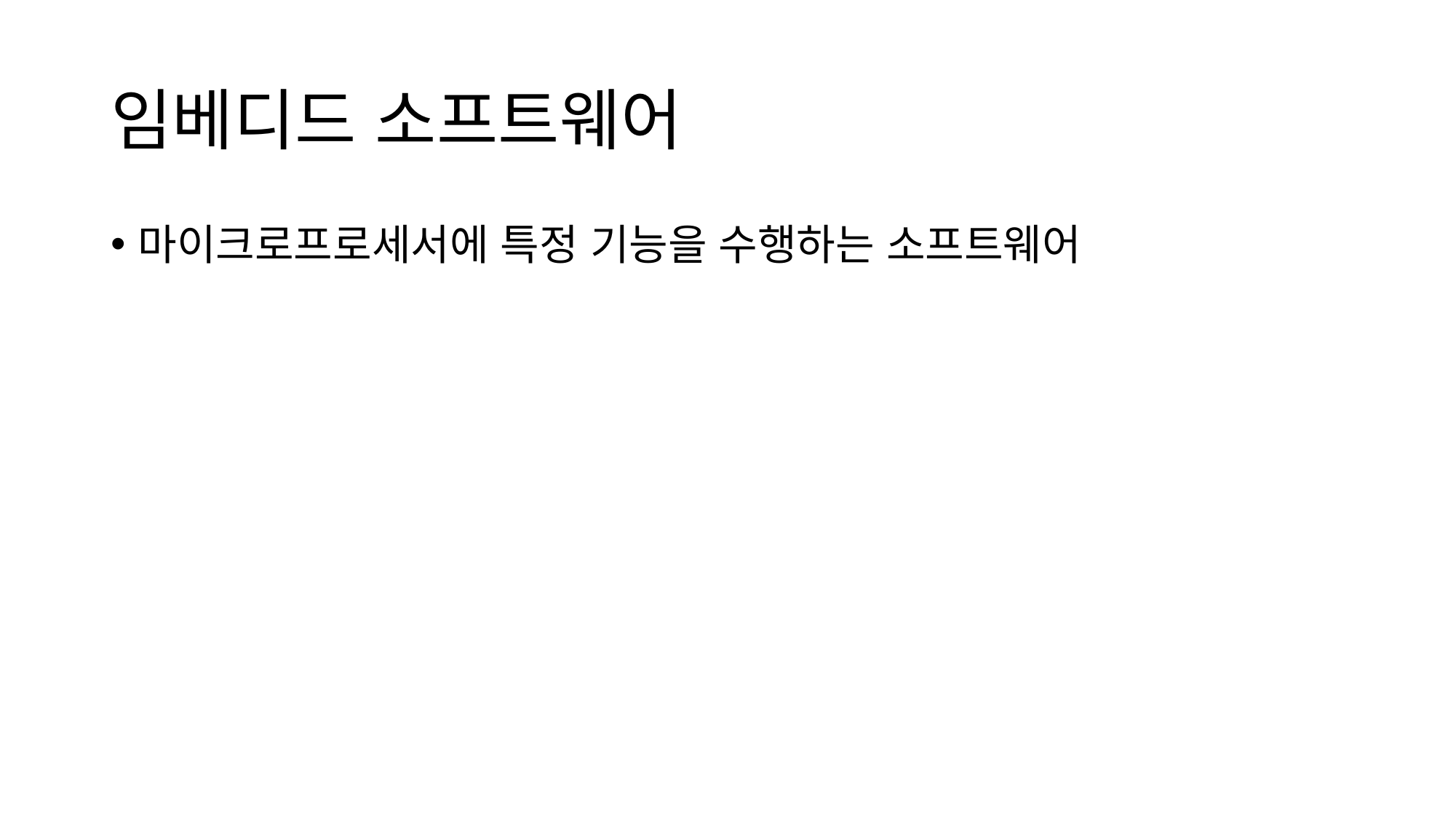

# 임베디드 소프트웨어
마이크로프로세서에 특정 기능을 수행하는 소프트웨어